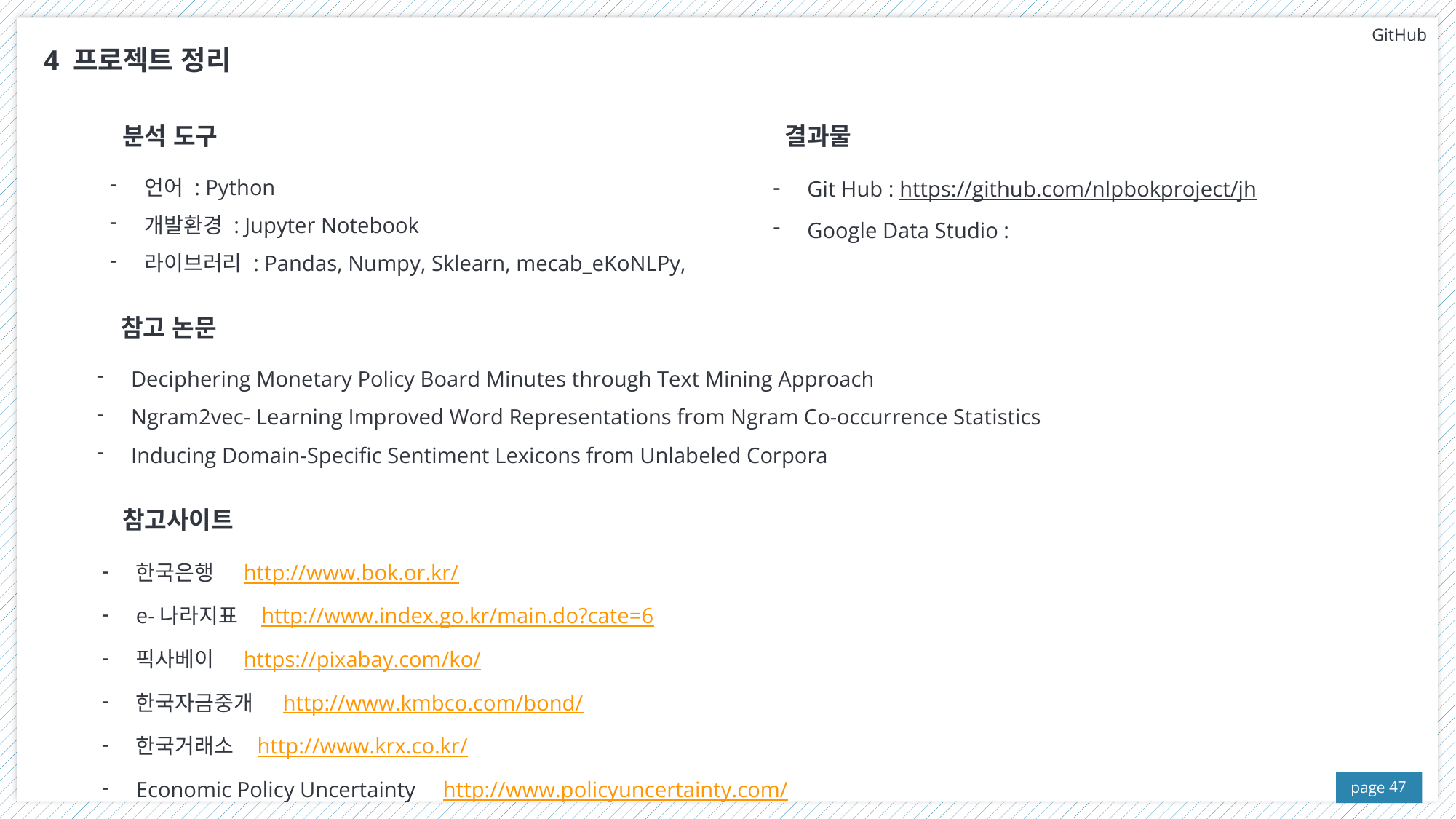

GitHub
4 프로젝트 정리
분석 도구
언어 : Python
개발환경 : Jupyter Notebook
라이브러리 : Pandas, Numpy, Sklearn, mecab_eKoNLPy,
결과물
Git Hub : https://github.com/nlpbokproject/jh
Google Data Studio :
참고 논문
Deciphering Monetary Policy Board Minutes through Text Mining Approach
Ngram2vec- Learning Improved Word Representations from Ngram Co-occurrence Statistics
Inducing Domain-Specific Sentiment Lexicons from Unlabeled Corpora
참고사이트
한국은행    http://www.bok.or.kr/
e-나라지표   http://www.index.go.kr/main.do?cate=6
픽사베이    https://pixabay.com/ko/
한국자금중개    http://www.kmbco.com/bond/
한국거래소   http://www.krx.co.kr/
Economic Policy Uncertainty     http://www.policyuncertainty.com/
47